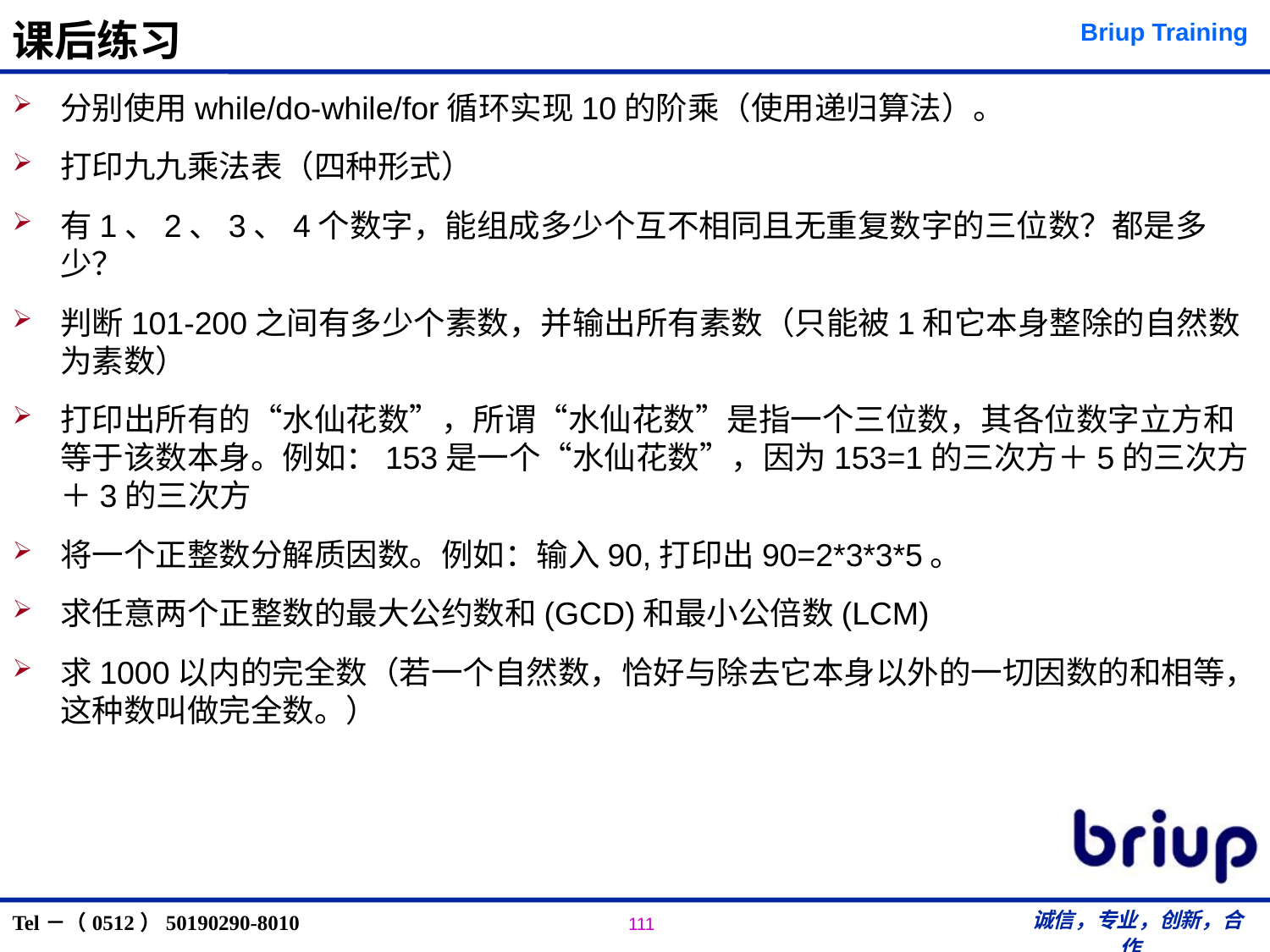

# 课后练习
分别使用while/do-while/for循环实现10的阶乘（使用递归算法）。
打印九九乘法表（四种形式）
有1、2、3、4个数字，能组成多少个互不相同且无重复数字的三位数？都是多少？
判断101-200之间有多少个素数，并输出所有素数（只能被1和它本身整除的自然数为素数）
打印出所有的“水仙花数”，所谓“水仙花数”是指一个三位数，其各位数字立方和等于该数本身。例如：153是一个“水仙花数”，因为153=1的三次方＋5的三次方＋3的三次方
将一个正整数分解质因数。例如：输入90,打印出90=2*3*3*5。
求任意两个正整数的最大公约数和(GCD)和最小公倍数(LCM)
求1000以内的完全数（若一个自然数，恰好与除去它本身以外的一切因数的和相等，这种数叫做完全数。）